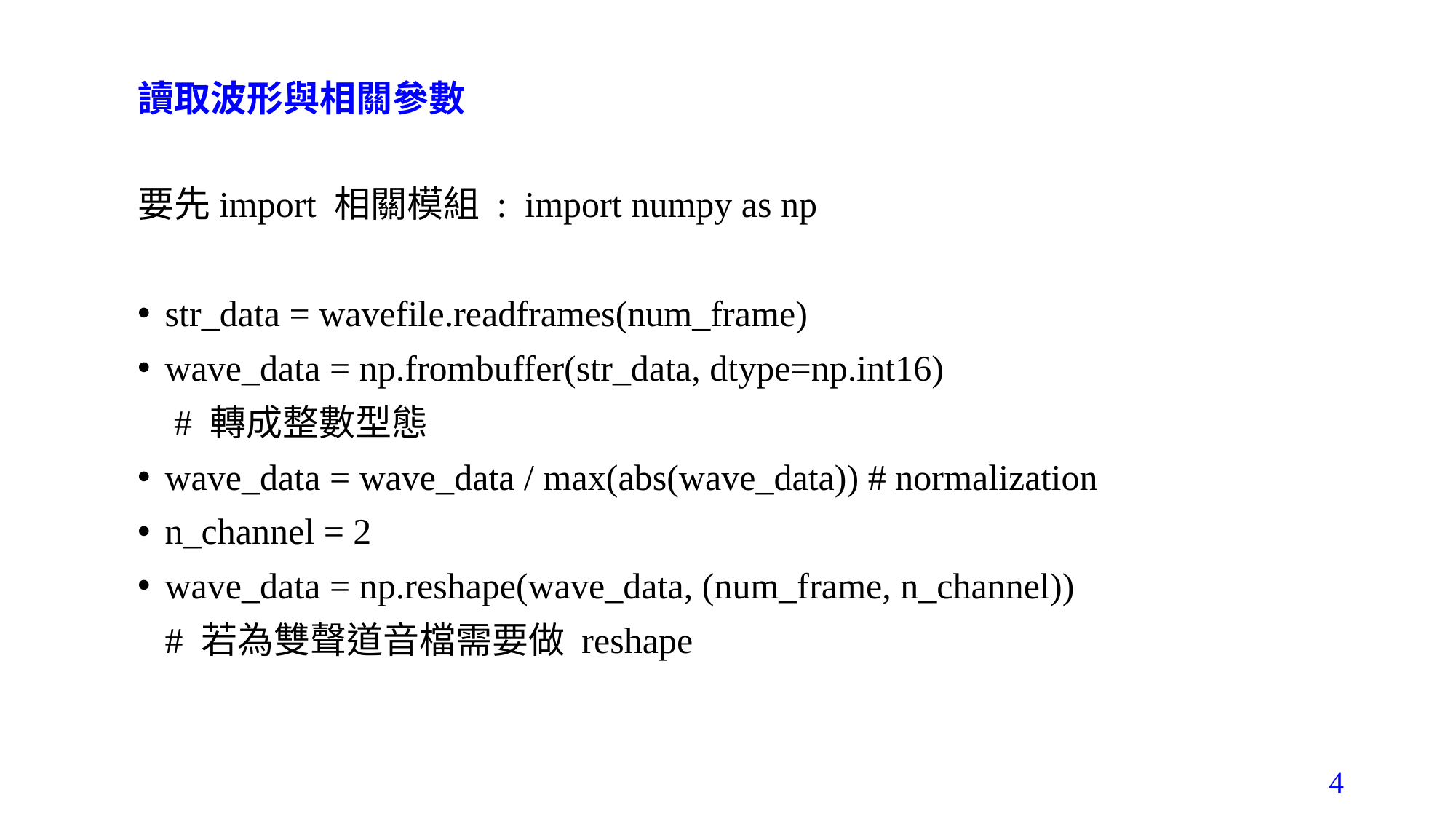

讀取波形與相關參數

要先import 相關模組 :  import numpy as np

str_data = wavefile.readframes(num_frame)
wave_data = np.frombuffer(str_data, dtype=np.int16)
    # 轉成整數型態
wave_data = wave_data / max(abs(wave_data)) # normalization
n_channel = 2
wave_data = np.reshape(wave_data, (num_frame, n_channel))
   # 若為雙聲道音檔需要做 reshape

4